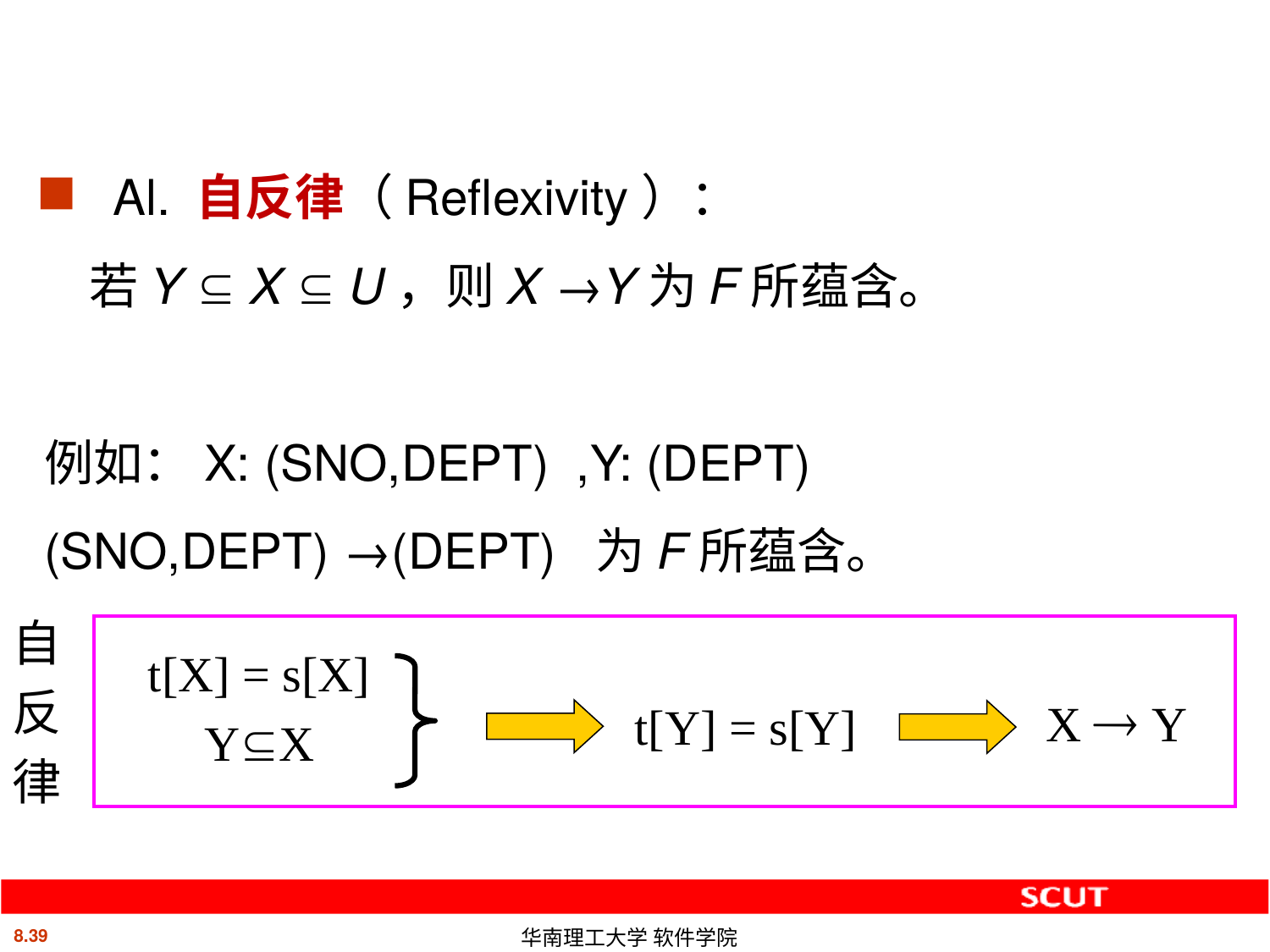

#
Al. 自反律（Reflexivity）：
   若Y ⊆ X ⊆ U，则X →Y为F所蕴含。

例如：X: (SNO,DEPT)  ,Y: (DEPT)
(SNO,DEPT) →(DEPT)  为F所蕴含。
自
反
律

t[X] = s[X]
Y⊆X

X → Y
t[Y] = s[Y]